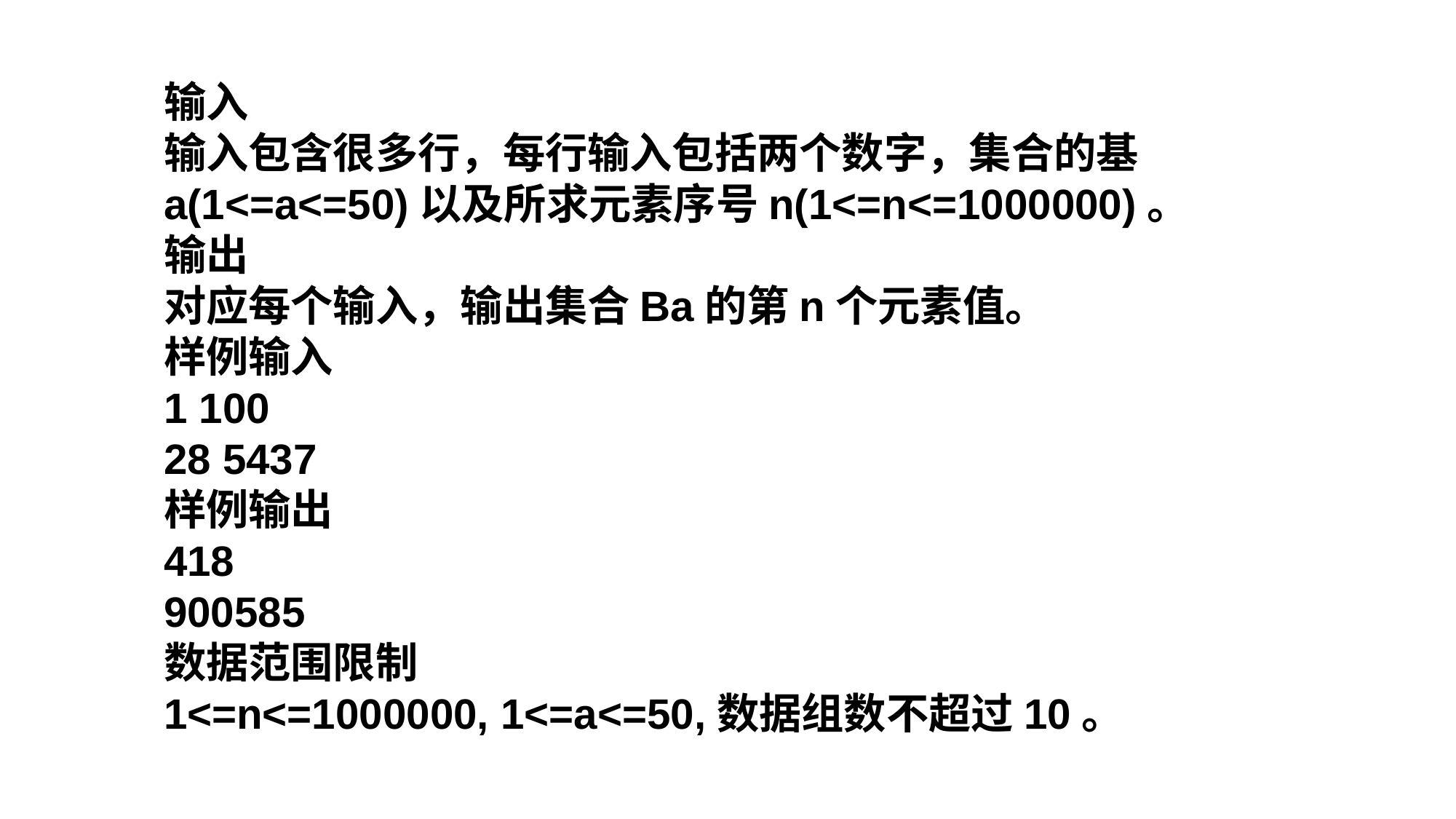

输入
输入包含很多行，每行输入包括两个数字，集合的基a(1<=a<=50)以及所求元素序号n(1<=n<=1000000)。
输出
对应每个输入，输出集合Ba的第n个元素值。
样例输入
1 100
28 5437
样例输出
418
900585
数据范围限制
1<=n<=1000000, 1<=a<=50,数据组数不超过10。